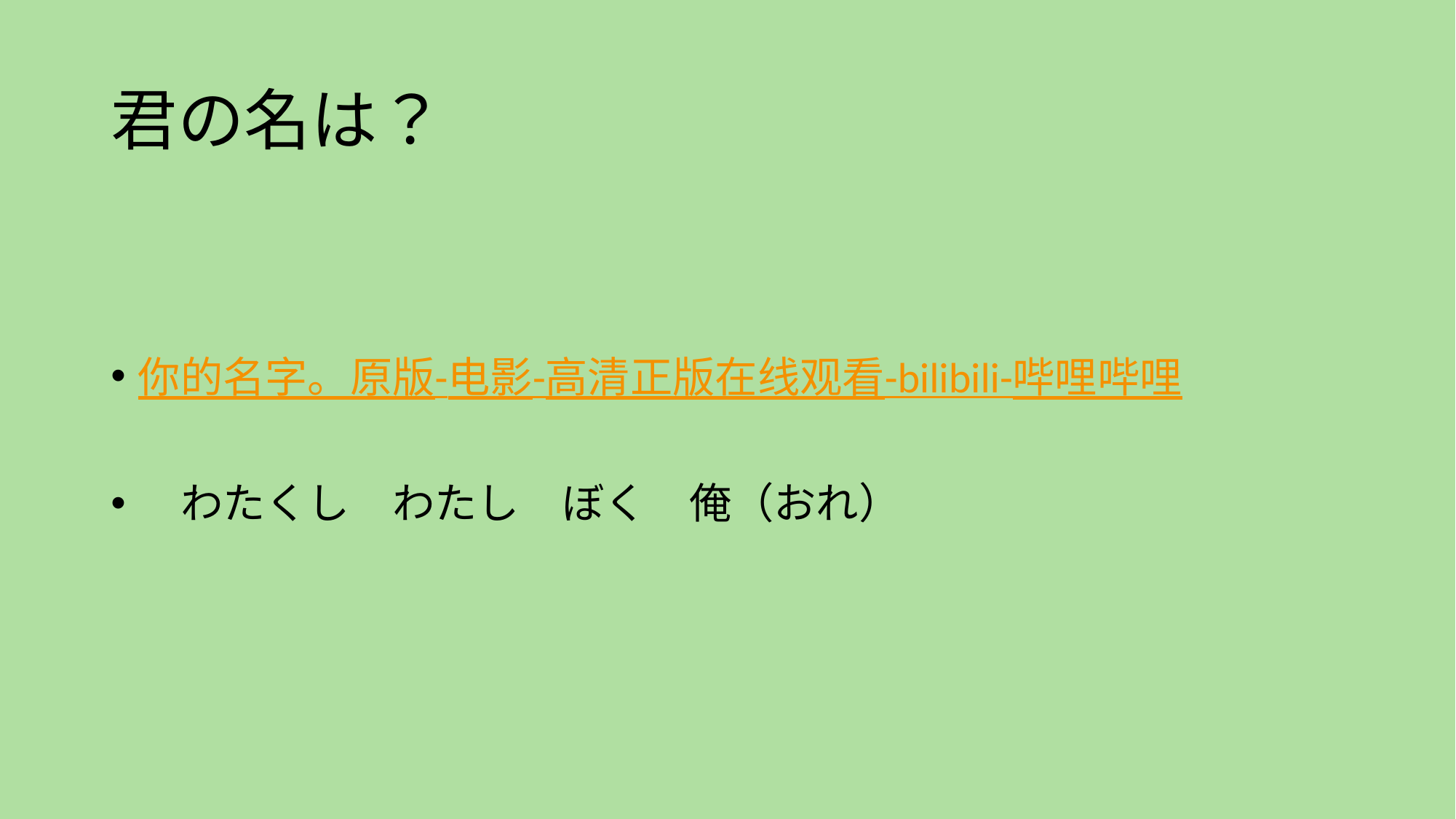

# 君の名は？

你的名字。原版-电影-高清正版在线观看-bilibili-哔哩哔哩

　わたくし　わたし　ぼく　俺（おれ）